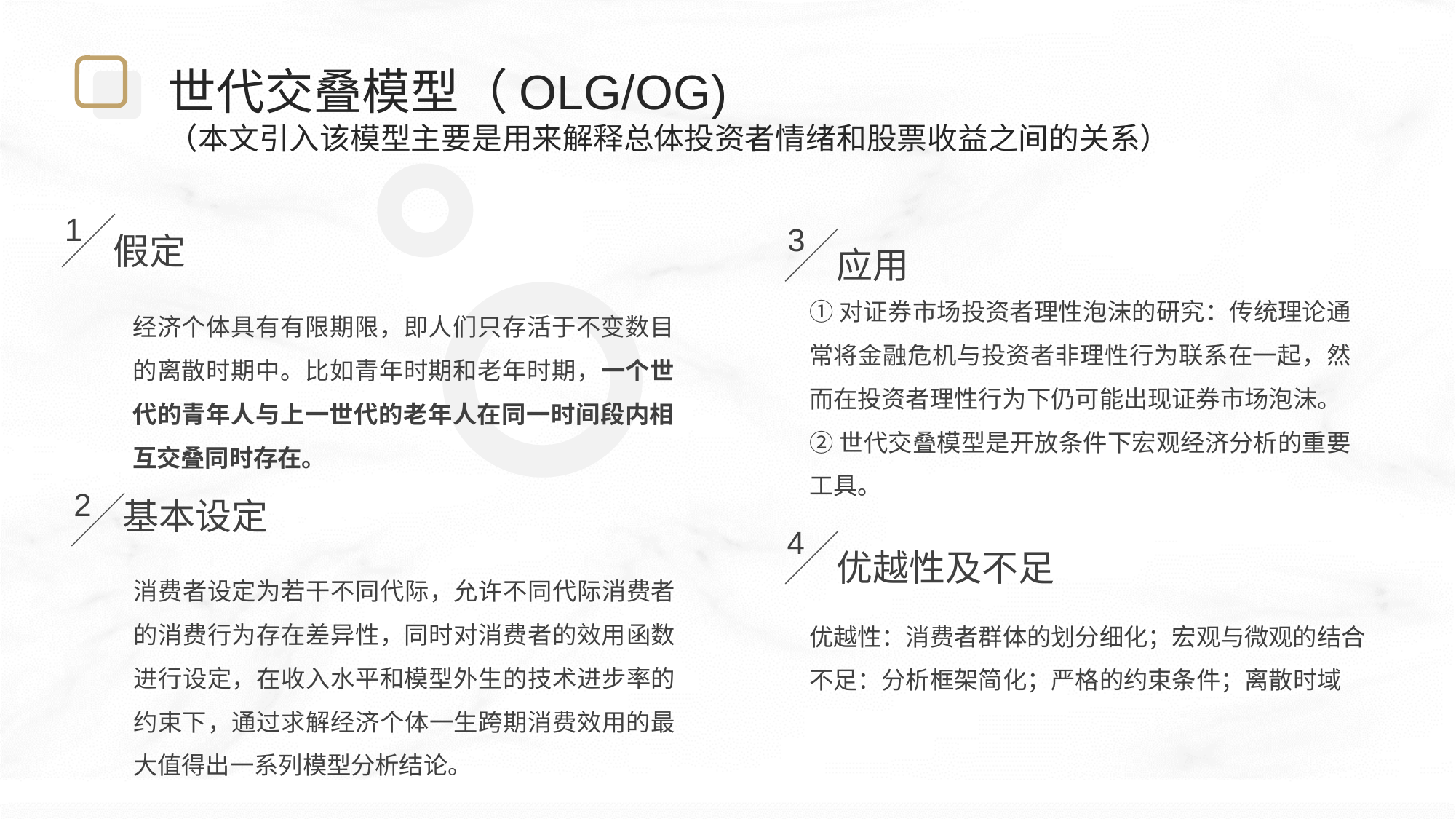

世代交叠模型（OLG/OG)
（本文引入该模型主要是用来解释总体投资者情绪和股票收益之间的关系）

1
假定

3
应用
①对证券市场投资者理性泡沫的研究：传统理论通常将金融危机与投资者非理性行为联系在一起，然而在投资者理性行为下仍可能出现证券市场泡沫。
②世代交叠模型是开放条件下宏观经济分析的重要工具。

经济个体具有有限期限，即人们只存活于不变数目的离散时期中。比如青年时期和老年时期，一个世代的青年人与上一世代的老年人在同一时间段内相互交叠同时存在。

2
基本设定

4
优越性及不足
消费者设定为若干不同代际，允许不同代际消费者的消费行为存在差异性，同时对消费者的效用函数进行设定，在收入水平和模型外生的技术进步率的约束下，通过求解经济个体一生跨期消费效用的最大值得出一系列模型分析结论。
优越性：消费者群体的划分细化；宏观与微观的结合
不足：分析框架简化；严格的约束条件；离散时域